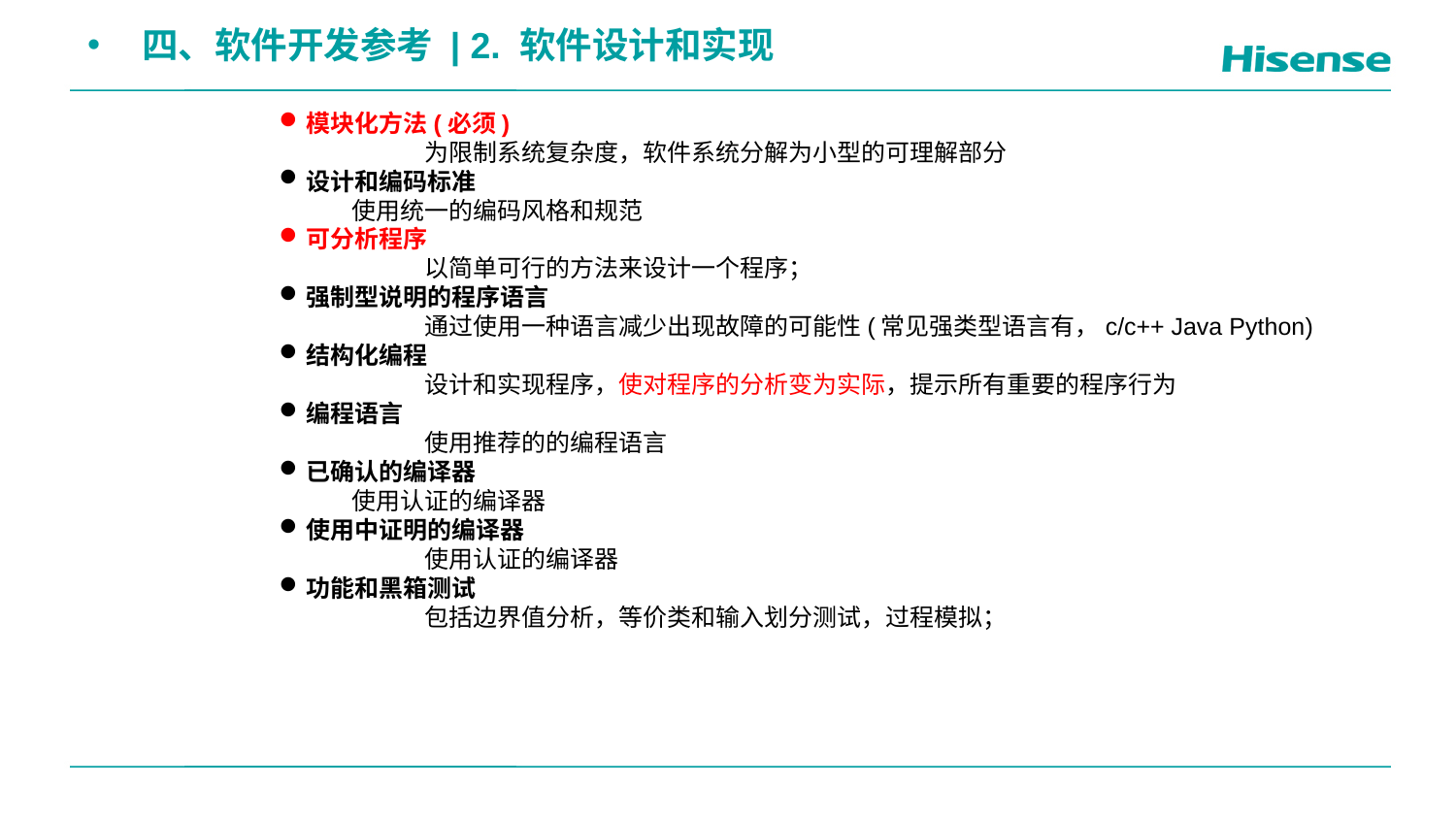

四、软件开发参考 | 2. 软件设计和实现

模块化方法(必须)
	为限制系统复杂度，软件系统分解为小型的可理解部分
设计和编码标准
使用统一的编码风格和规范
可分析程序
	以简单可行的方法来设计一个程序；
强制型说明的程序语言
	通过使用一种语言减少出现故障的可能性(常见强类型语言有，c/c++ Java Python)
结构化编程
	设计和实现程序，使对程序的分析变为实际，提示所有重要的程序行为
编程语言
	使用推荐的的编程语言
已确认的编译器
使用认证的编译器
使用中证明的编译器
	使用认证的编译器
功能和黑箱测试
	包括边界值分析，等价类和输入划分测试，过程模拟；